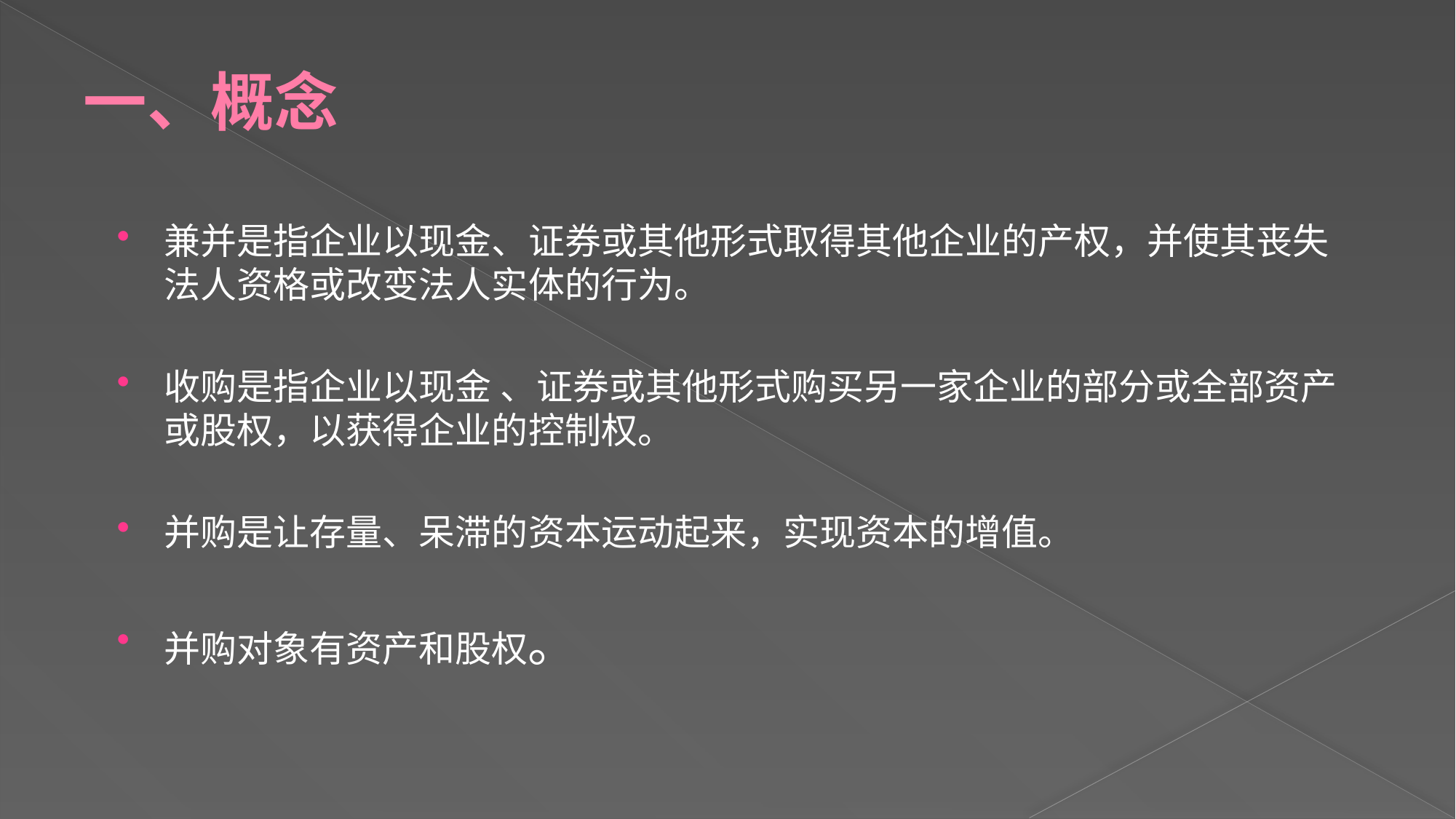

# 一、概念

兼并是指企业以现金、证券或其他形式取得其他企业的产权，并使其丧失法人资格或改变法人实体的行为。

收购是指企业以现金 、证券或其他形式购买另一家企业的部分或全部资产或股权，以获得企业的控制权。

并购是让存量、呆滞的资本运动起来，实现资本的增值。

并购对象有资产和股权。